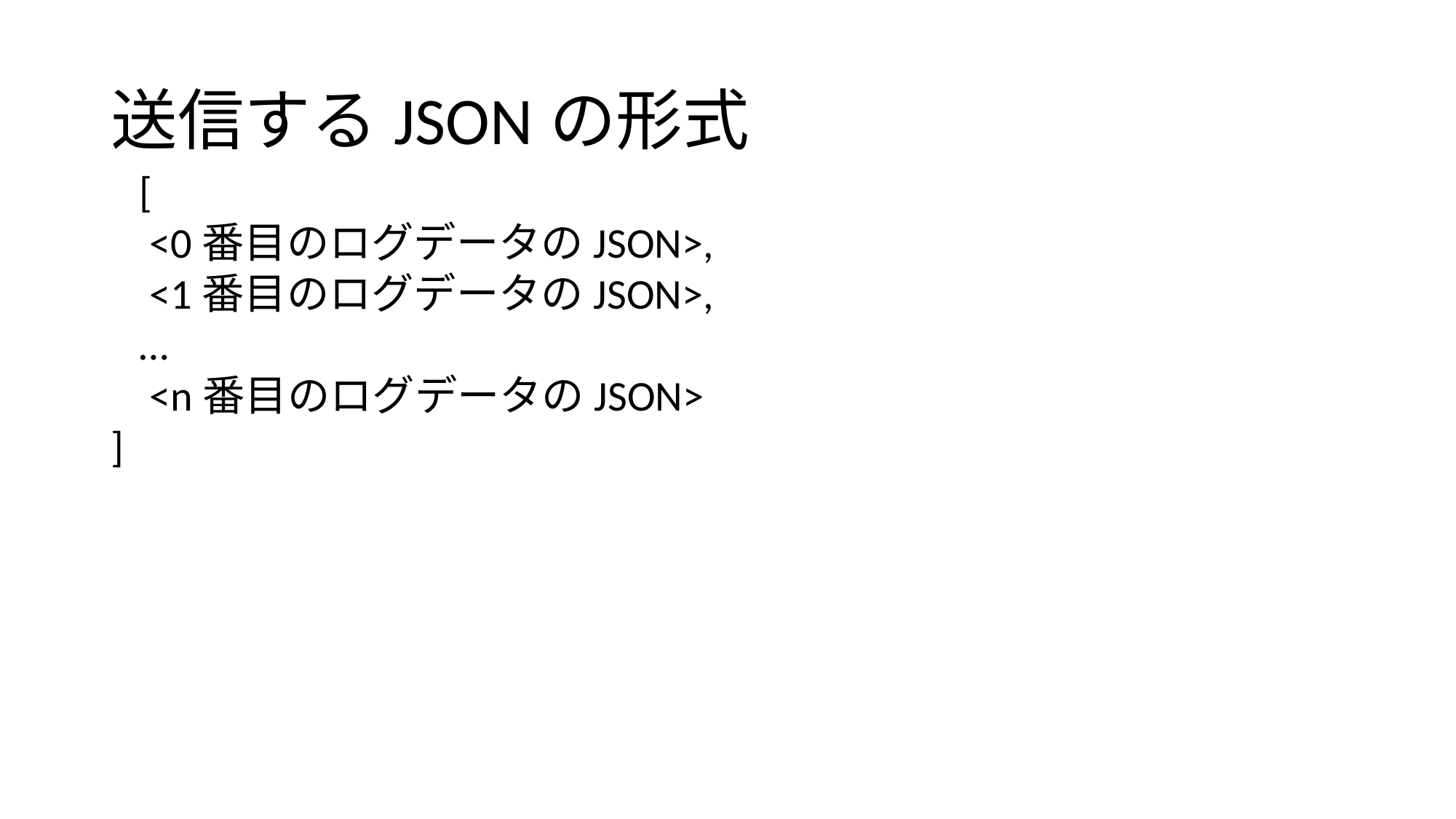

# 送信するJSONの形式
   [
    <0番目のログデータのJSON>,
    <1番目のログデータのJSON>,
   …
    <n番目のログデータのJSON>
]